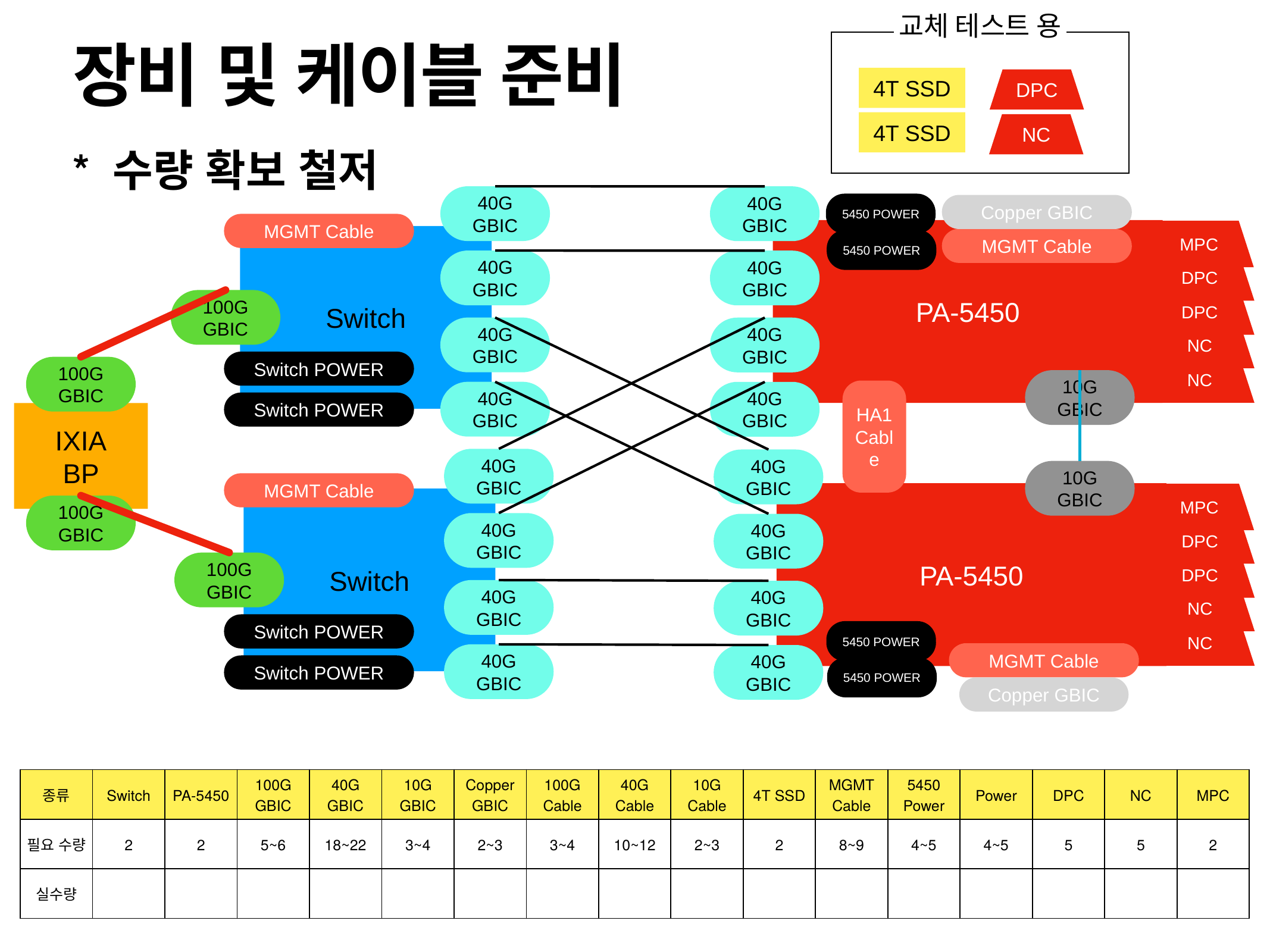

교체 테스트 용

# 장비 및 케이블 준비
4T SSD
DPC
4T SSD
NC
* 수량 확보 철저
40G
GBIC
40G
GBIC
5450 POWER
Copper GBIC
MGMT Cable
PA-5450
MPC
Switch
MGMT Cable
5450 POWER
40G
GBIC
40G
GBIC
DPC
DPC
100G
GBIC
40G
GBIC
40G
GBIC
NC
Switch POWER
NC
100G
GBIC
10G
GBIC
HA1 Cable
40G
GBIC
40G
GBIC
Switch POWER
IXIA
BP
40G
GBIC
40G
GBIC
10G
GBIC
MGMT Cable
PA-5450
MPC
Switch
100G
GBIC
40G
GBIC
40G
GBIC
DPC
DPC
100G
GBIC
40G
GBIC
40G
GBIC
NC
Switch POWER
NC
5450 POWER
MGMT Cable
40G
GBIC
40G
GBIC
Switch POWER
5450 POWER
Copper GBIC
| 종류 | Switch | PA-5450 | 100G GBIC | 40G GBIC | 10G GBIC | Copper GBIC | 100G Cable | 40G Cable | 10G Cable | 4T SSD | MGMT Cable | 5450 Power | Power | DPC | NC | MPC |
| --- | --- | --- | --- | --- | --- | --- | --- | --- | --- | --- | --- | --- | --- | --- | --- | --- |
| 필요 수량 | 2 | 2 | 5~6 | 18~22 | 3~4 | 2~3 | 3~4 | 10~12 | 2~3 | 2 | 8~9 | 4~5 | 4~5 | 5 | 5 | 2 |
| 실수량 |  |  |  |  |  |  |  |  |  |  |  |  |  |  |  |  |